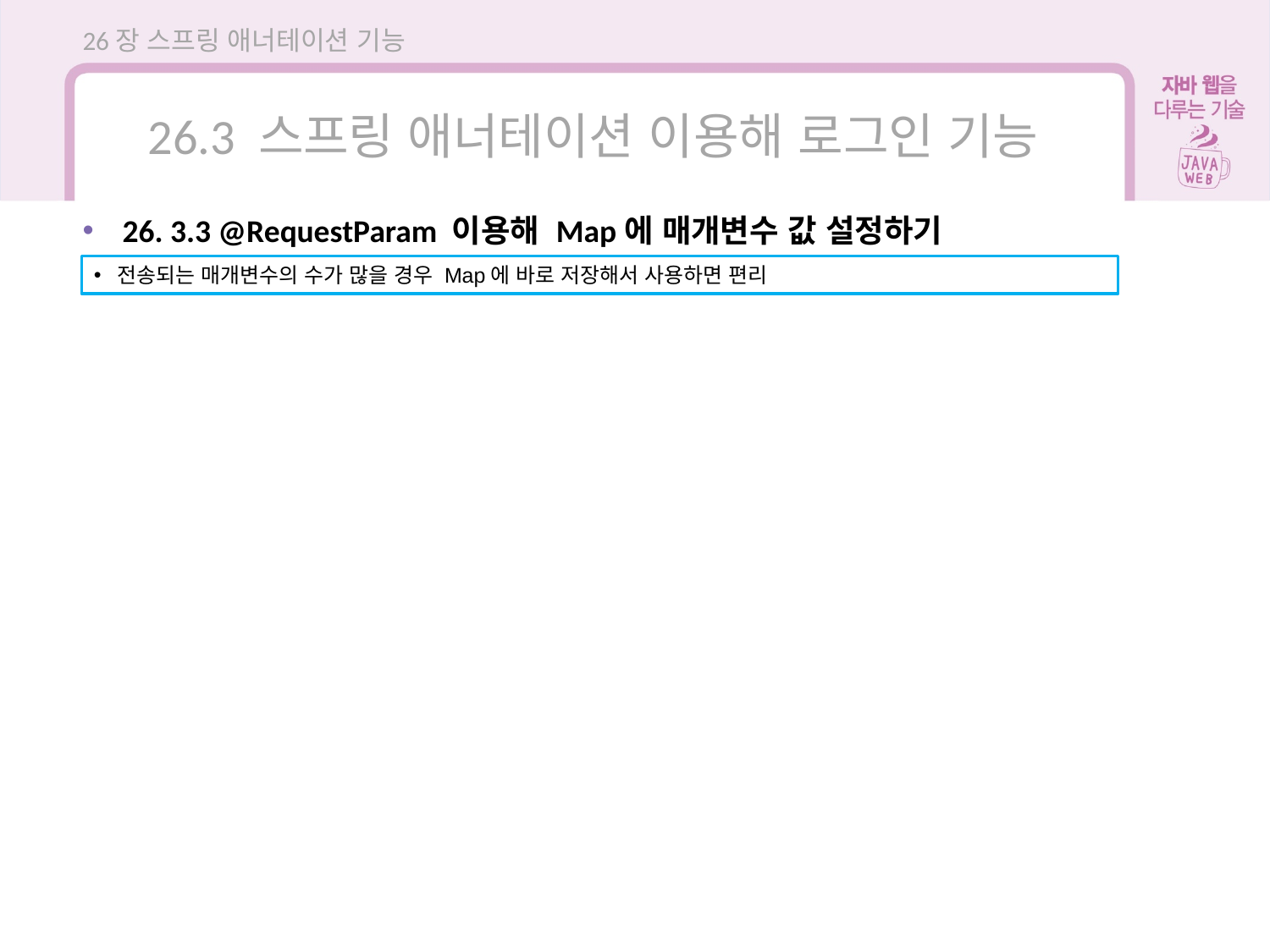

26장 스프링 애너테이션 기능
26.3 스프링 애너테이션 이용해 로그인 기능
26. 3.3 @RequestParam 이용해 Map에 매개변수 값 설정하기
전송되는 매개변수의 수가 많을 경우 Map에 바로 저장해서 사용하면 편리